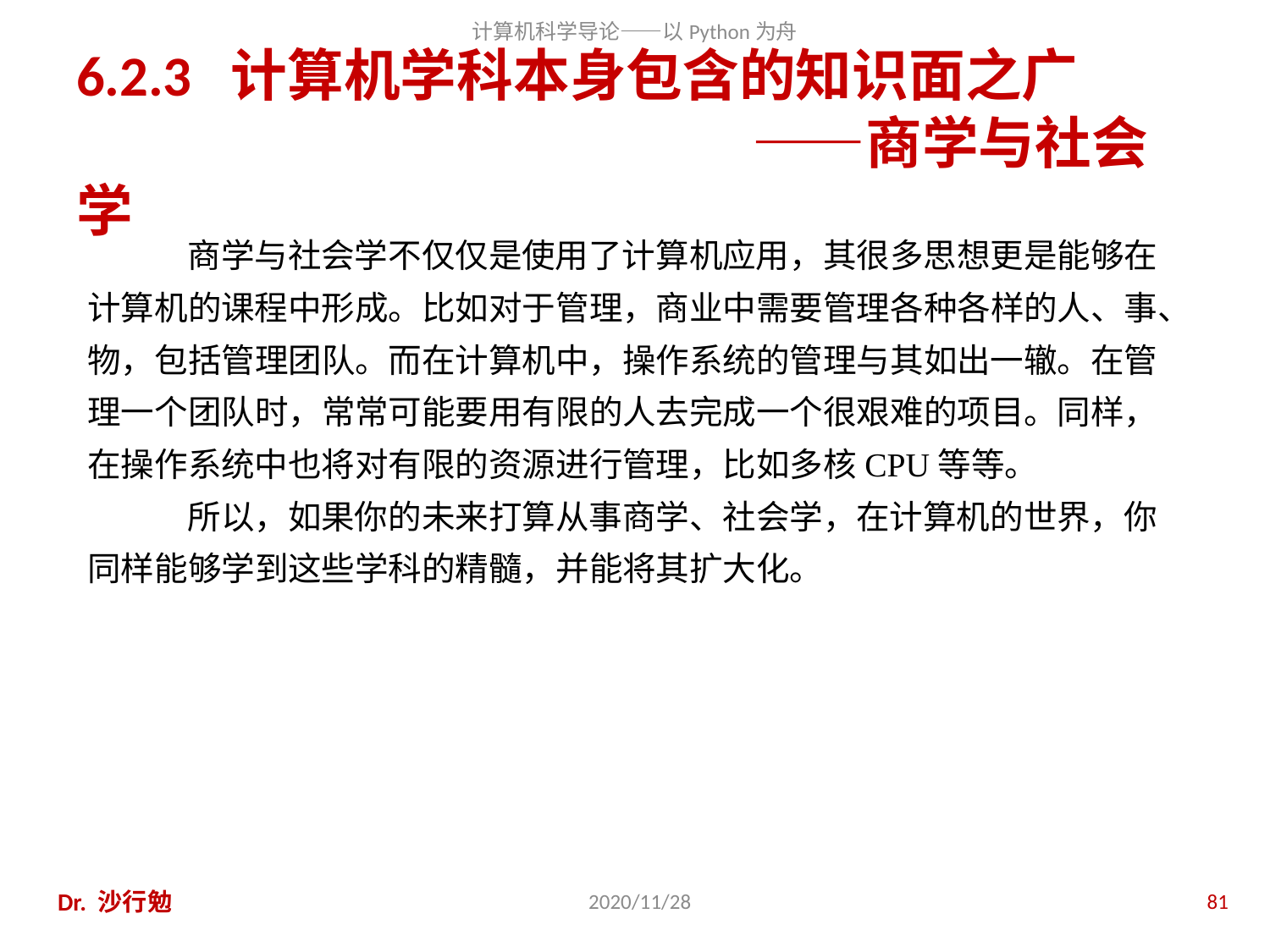

# 6.2.3  计算机学科本身包含的知识面之广 ——商学与社会学
商学与社会学不仅仅是使用了计算机应用，其很多思想更是能够在计算机的课程中形成。比如对于管理，商业中需要管理各种各样的人、事、物，包括管理团队。而在计算机中，操作系统的管理与其如出一辙。在管理一个团队时，常常可能要用有限的人去完成一个很艰难的项目。同样，在操作系统中也将对有限的资源进行管理，比如多核CPU等等。
所以，如果你的未来打算从事商学、社会学，在计算机的世界，你同样能够学到这些学科的精髓，并能将其扩大化。

Dr. 沙行勉
2020/11/28
81